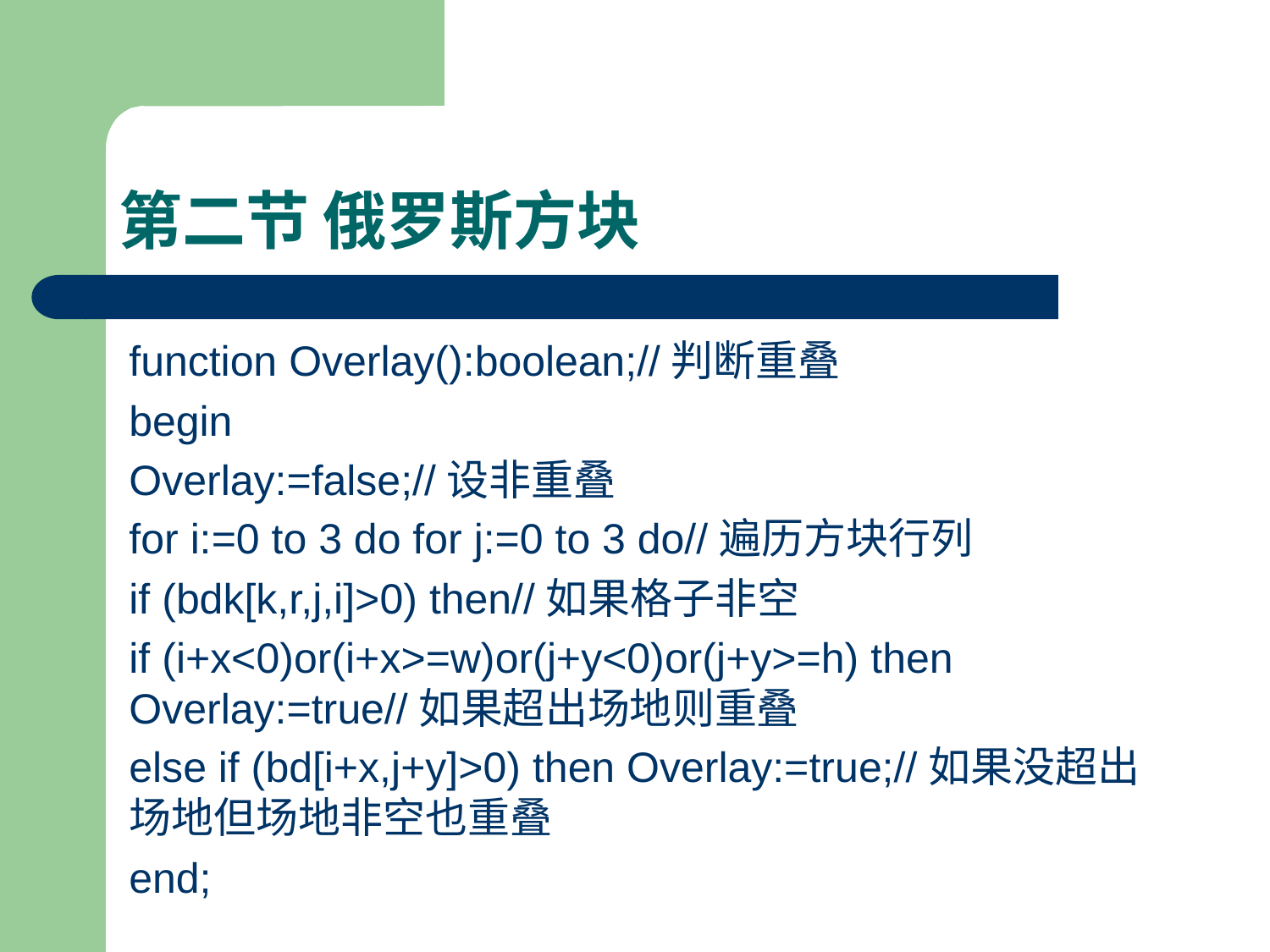

# 第二节 俄罗斯方块
function Overlay():boolean;//判断重叠
begin
Overlay:=false;//设非重叠
for i:=0 to 3 do for j:=0 to 3 do//遍历方块行列
if (bdk[k,r,j,i]>0) then//如果格子非空
if (i+x<0)or(i+x>=w)or(j+y<0)or(j+y>=h) then Overlay:=true//如果超出场地则重叠
else if (bd[i+x,j+y]>0) then Overlay:=true;//如果没超出场地但场地非空也重叠
end;